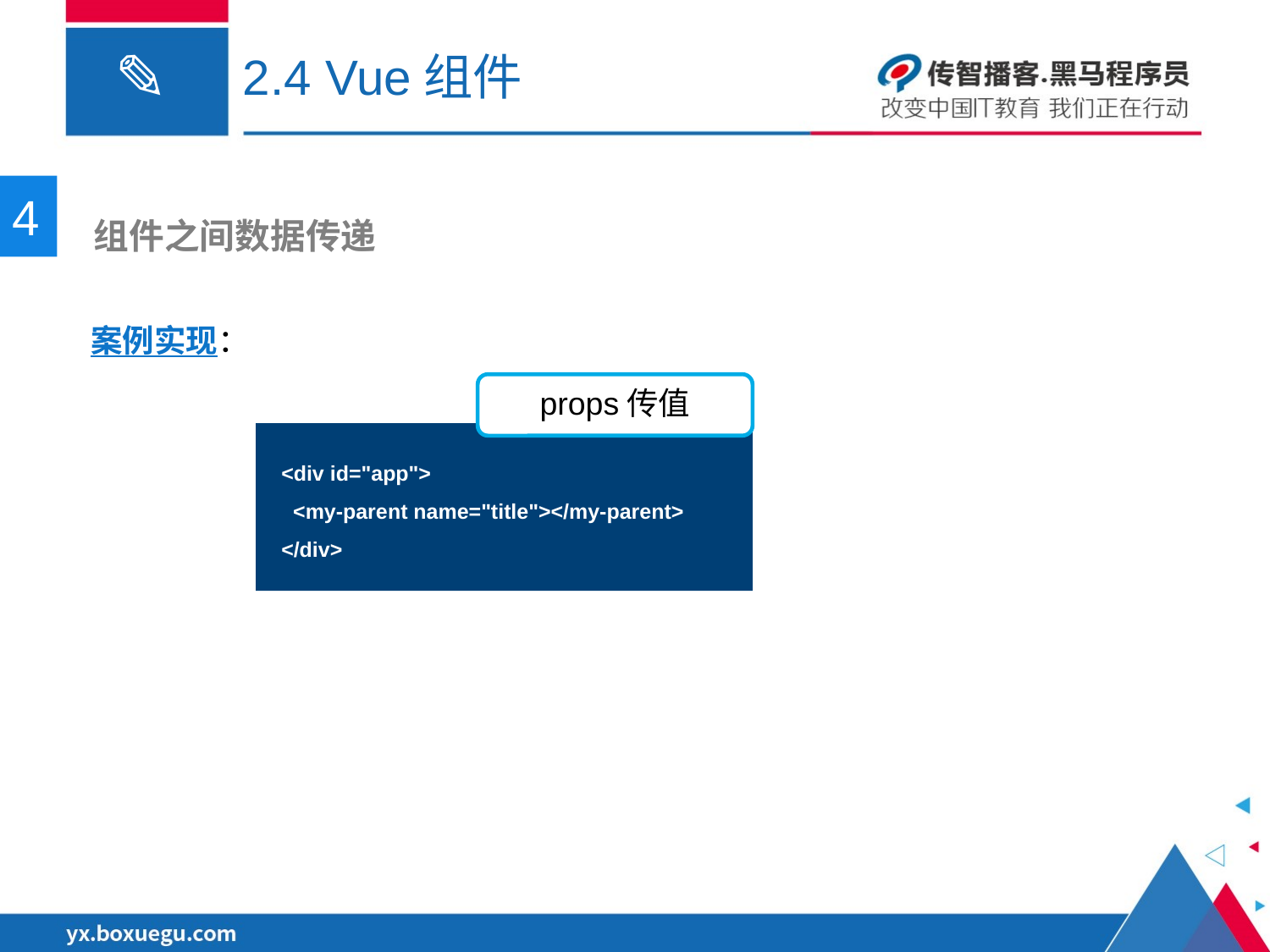

# 2.4 Vue组件

4
  组件之间数据传递
案例实现：
props传值

<div id="app">
  <my-parent name="title"></my-parent>
</div>